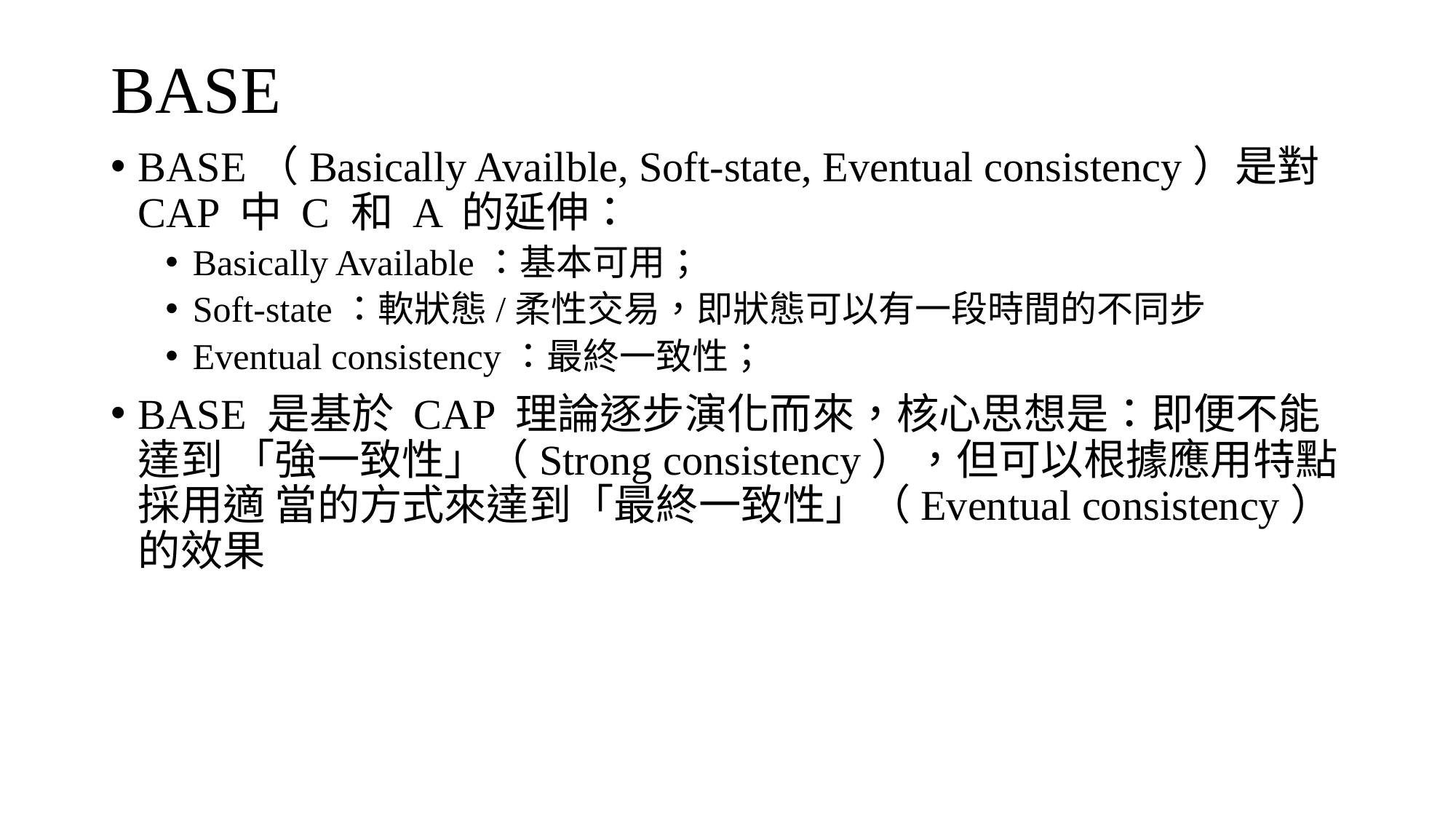

# BASE
BASE（Basically Availble, Soft-state, Eventual consistency）是對 CAP 中 C 和 A 的延伸：
Basically Available：基本可用；
Soft-state：軟狀態/柔性交易，即狀態可以有一段時間的不同步
Eventual consistency：最終一致性；
BASE 是基於 CAP 理論逐步演化而來，核心思想是：即便不能達到 「強一致性」（Strong consistency），但可以根據應用特點採用適 當的方式來達到「最終一致性」（Eventual consistency）的效果